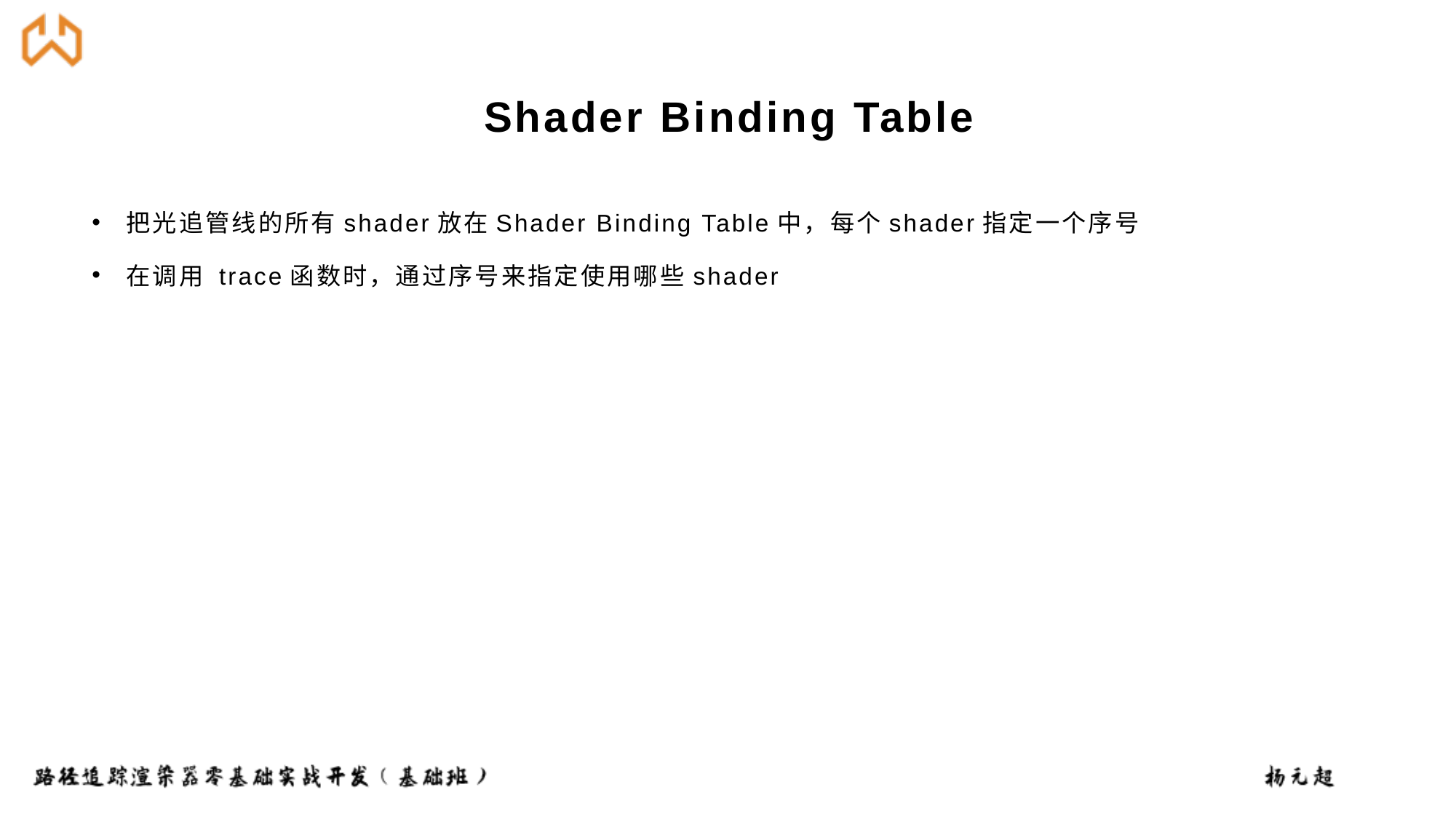

# Shader Binding Table
把光追管线的所有shader放在Shader Binding Table中，每个shader指定一个序号
在调用 trace函数时，通过序号来指定使用哪些shader